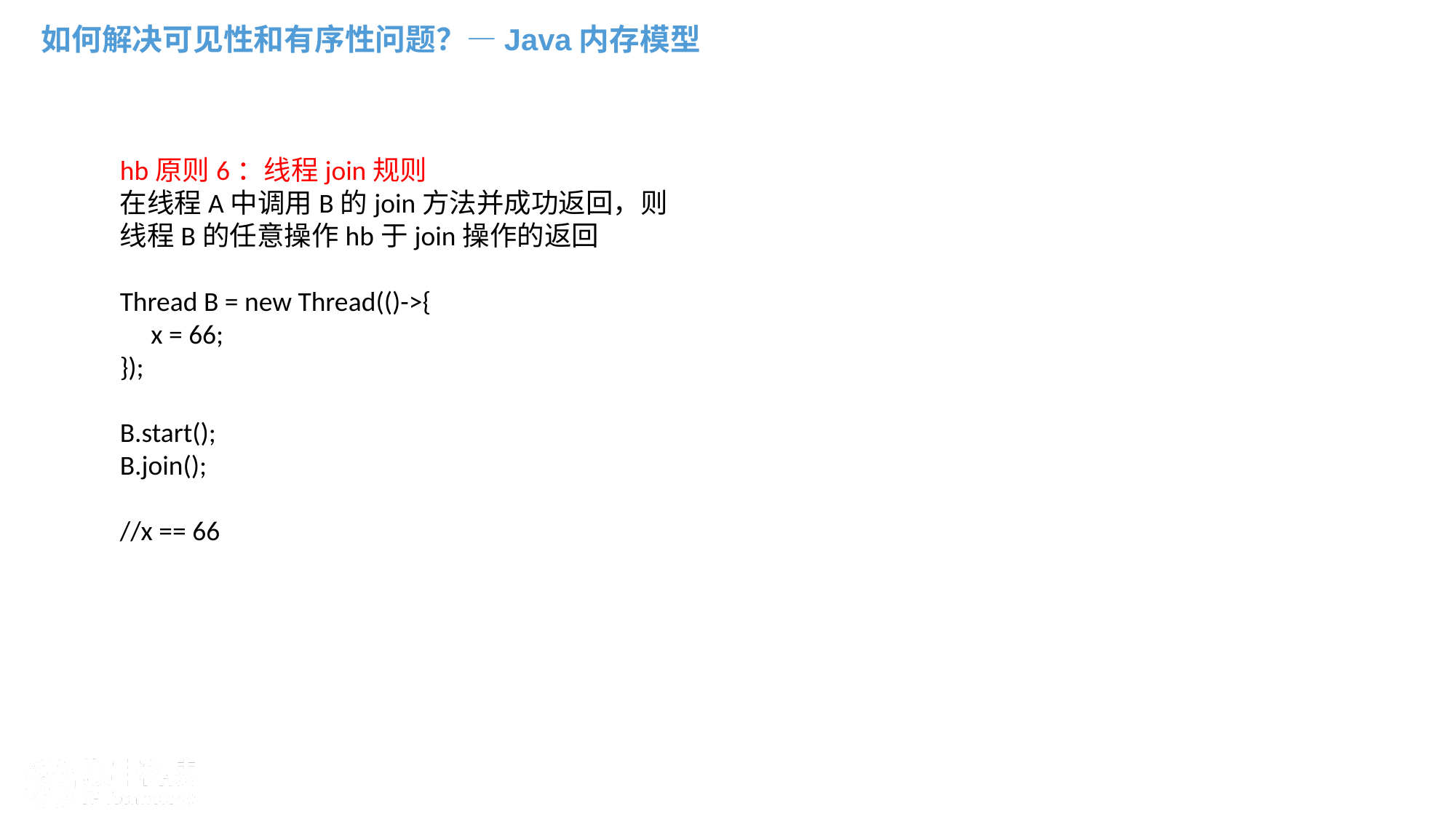

如何解决可见性和有序性问题？—Java内存模型
hb原则6：线程join规则
在线程A中调用B的join方法并成功返回，则线程B的任意操作hb于join操作的返回

Thread B = new Thread(()->{
     x = 66;
});

B.start();
B.join();

//x == 66